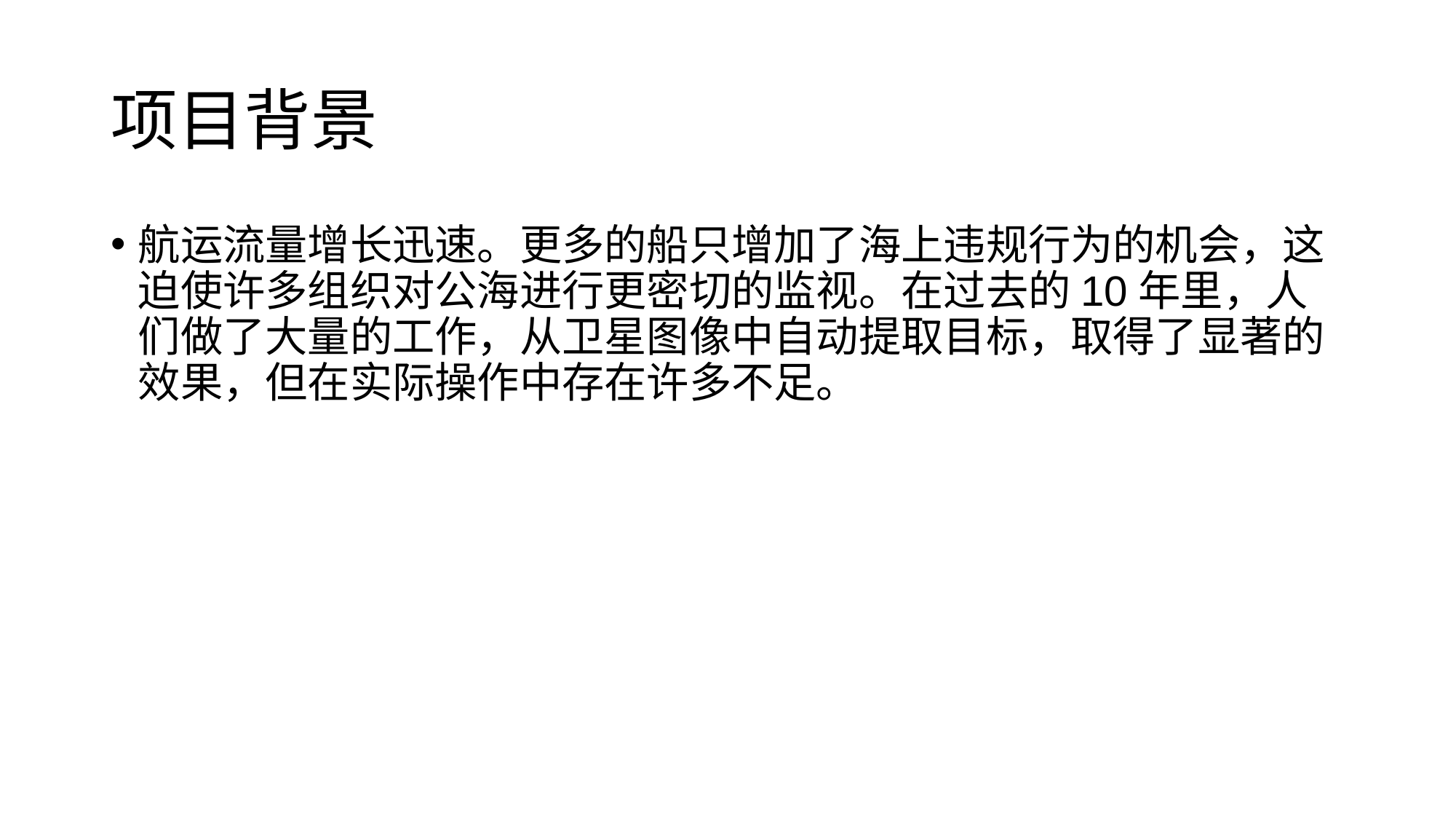

# 项目背景
航运流量增长迅速。更多的船只增加了海上违规行为的机会，这迫使许多组织对公海进行更密切的监视。在过去的10年里，人们做了大量的工作，从卫星图像中自动提取目标，取得了显著的效果，但在实际操作中存在许多不足。